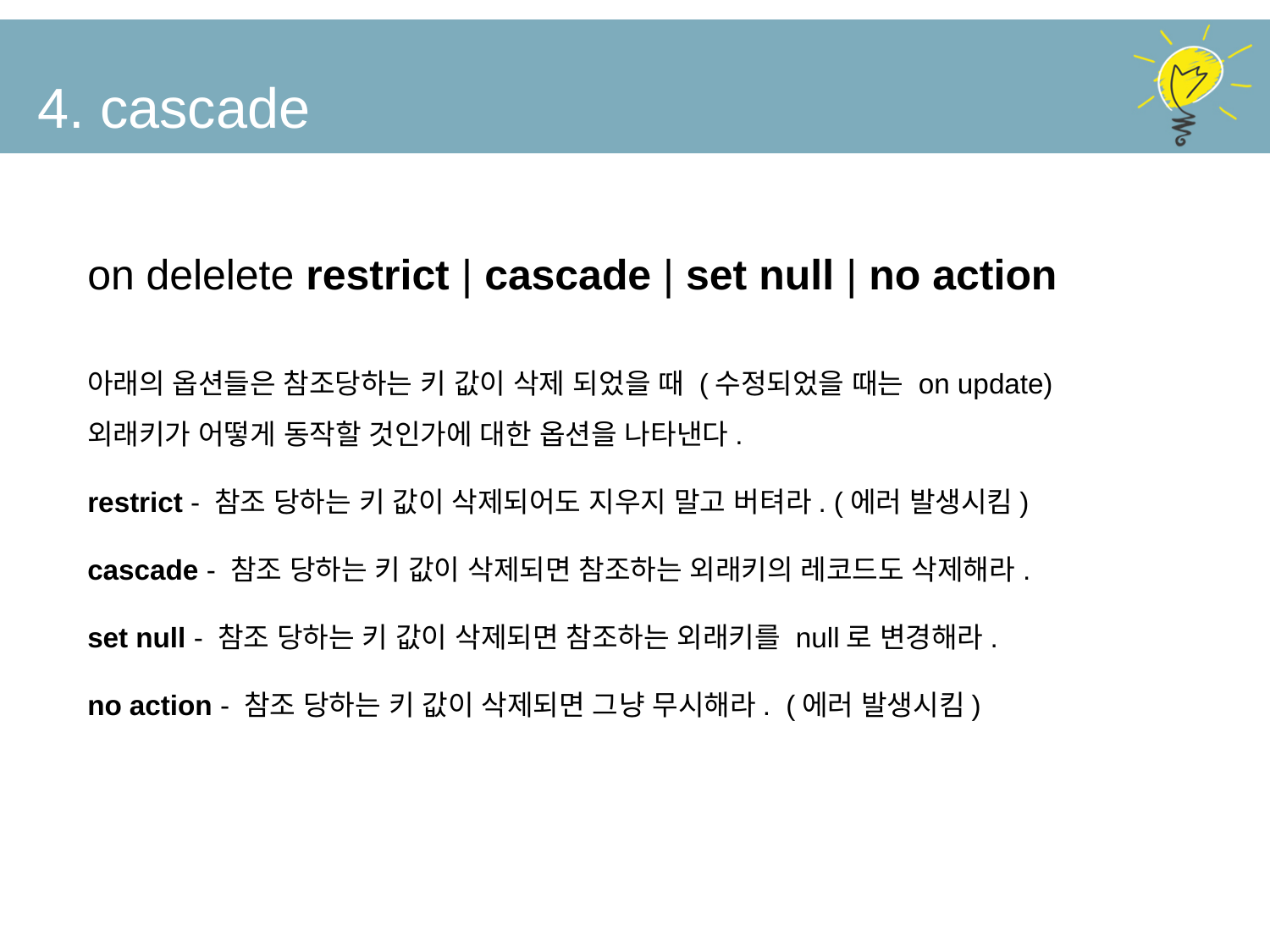

4. cascade
on delelete restrict | cascade | set null | no action 
아래의 옵션들은 참조당하는 키 값이 삭제 되었을 때 (수정되었을 때는 on update)
외래키가 어떻게 동작할 것인가에 대한 옵션을 나타낸다.
restrict - 참조 당하는 키 값이 삭제되어도 지우지 말고 버텨라. (에러 발생시킴)
cascade - 참조 당하는 키 값이 삭제되면 참조하는 외래키의 레코드도 삭제해라.
set null - 참조 당하는 키 값이 삭제되면 참조하는 외래키를 null로 변경해라.
no action - 참조 당하는 키 값이 삭제되면 그냥 무시해라.  (에러 발생시킴)